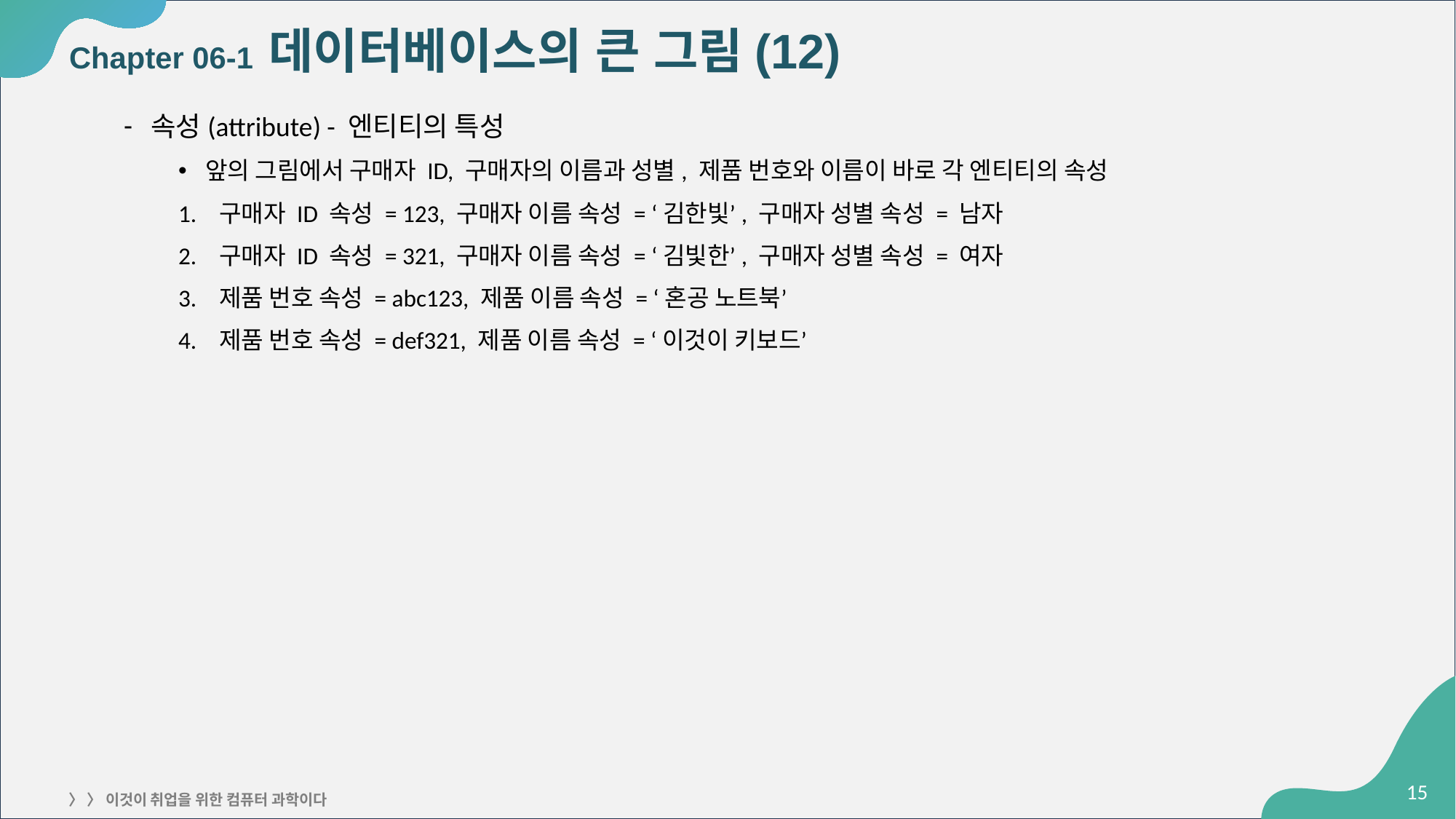

# Chapter 06-1 데이터베이스의 큰 그림(12)
속성(attribute) - 엔티티의 특성
앞의 그림에서 구매자 ID, 구매자의 이름과 성별, 제품 번호와 이름이 바로 각 엔티티의 속성
구매자 ID 속성 = 123, 구매자 이름 속성 = ‘김한빛’, 구매자 성별 속성 = 남자
구매자 ID 속성 = 321, 구매자 이름 속성 = ‘김빛한’, 구매자 성별 속성 = 여자
제품 번호 속성 = abc123, 제품 이름 속성 = ‘혼공 노트북’
제품 번호 속성 = def321, 제품 이름 속성 = ‘이것이 키보드’
15
〉 〉 이것이 취업을 위한 컴퓨터 과학이다